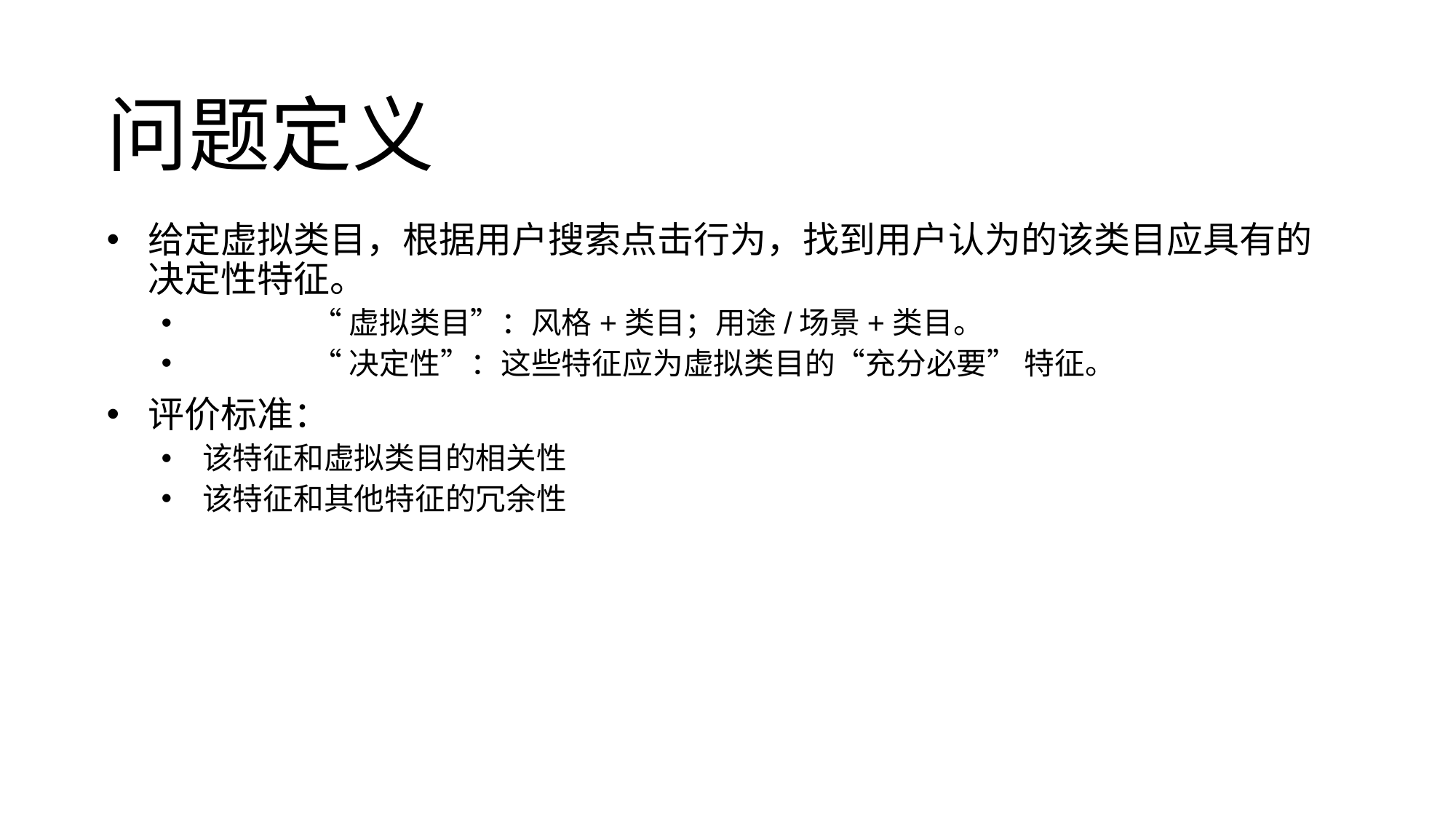

# 问题定义
给定虚拟类目，根据用户搜索点击行为，找到用户认为的该类目应具有的决定性特征。
	“虚拟类目”：风格+类目；用途/场景+类目。
	“决定性”：这些特征应为虚拟类目的“充分必要” 特征。
评价标准：
该特征和虚拟类目的相关性
该特征和其他特征的冗余性